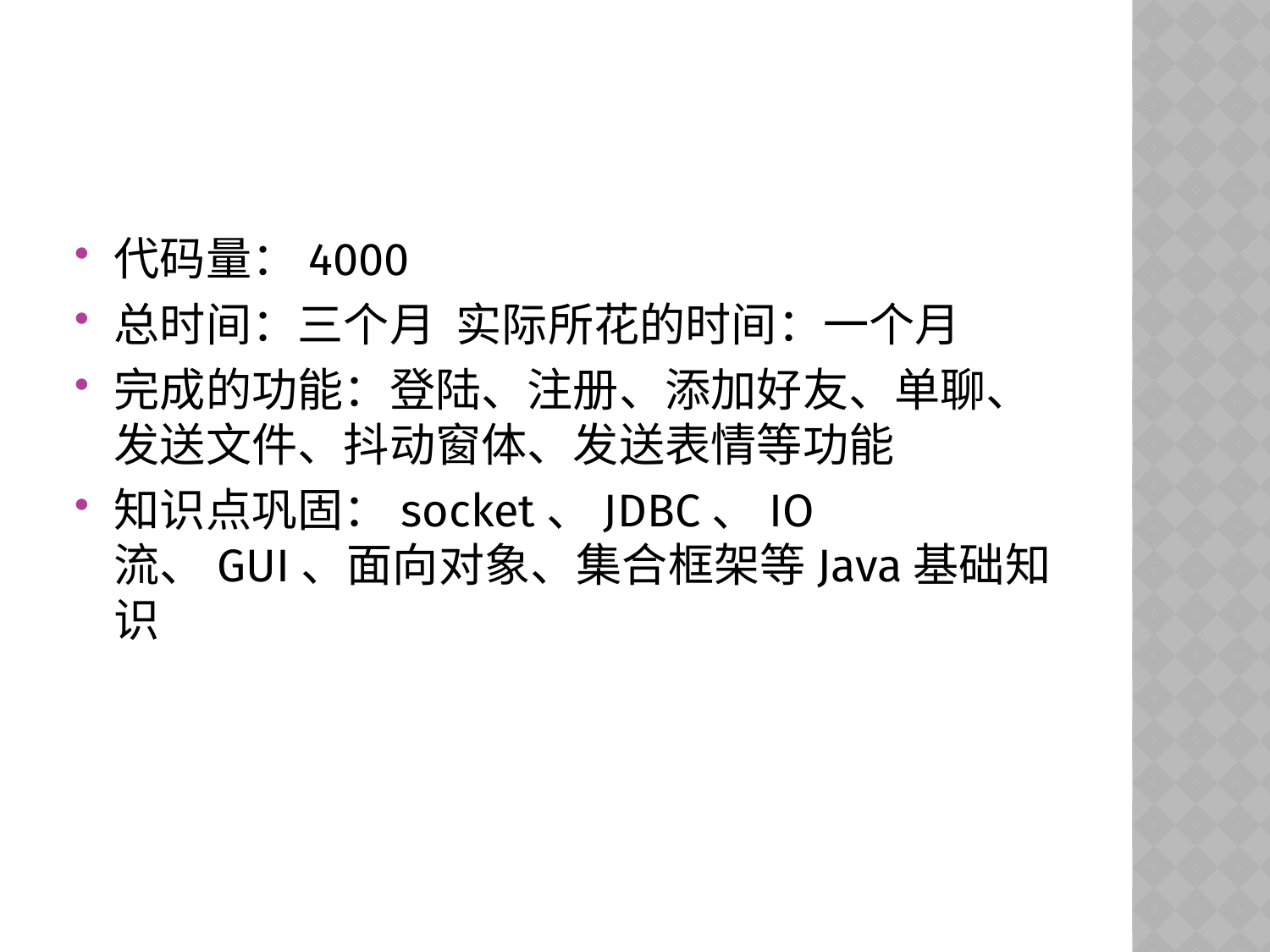

#
代码量：4000
总时间：三个月  实际所花的时间：一个月
完成的功能：登陆、注册、添加好友、单聊、发送文件、抖动窗体、发送表情等功能
知识点巩固：socket、JDBC、IO流、GUI、面向对象、集合框架等Java基础知识